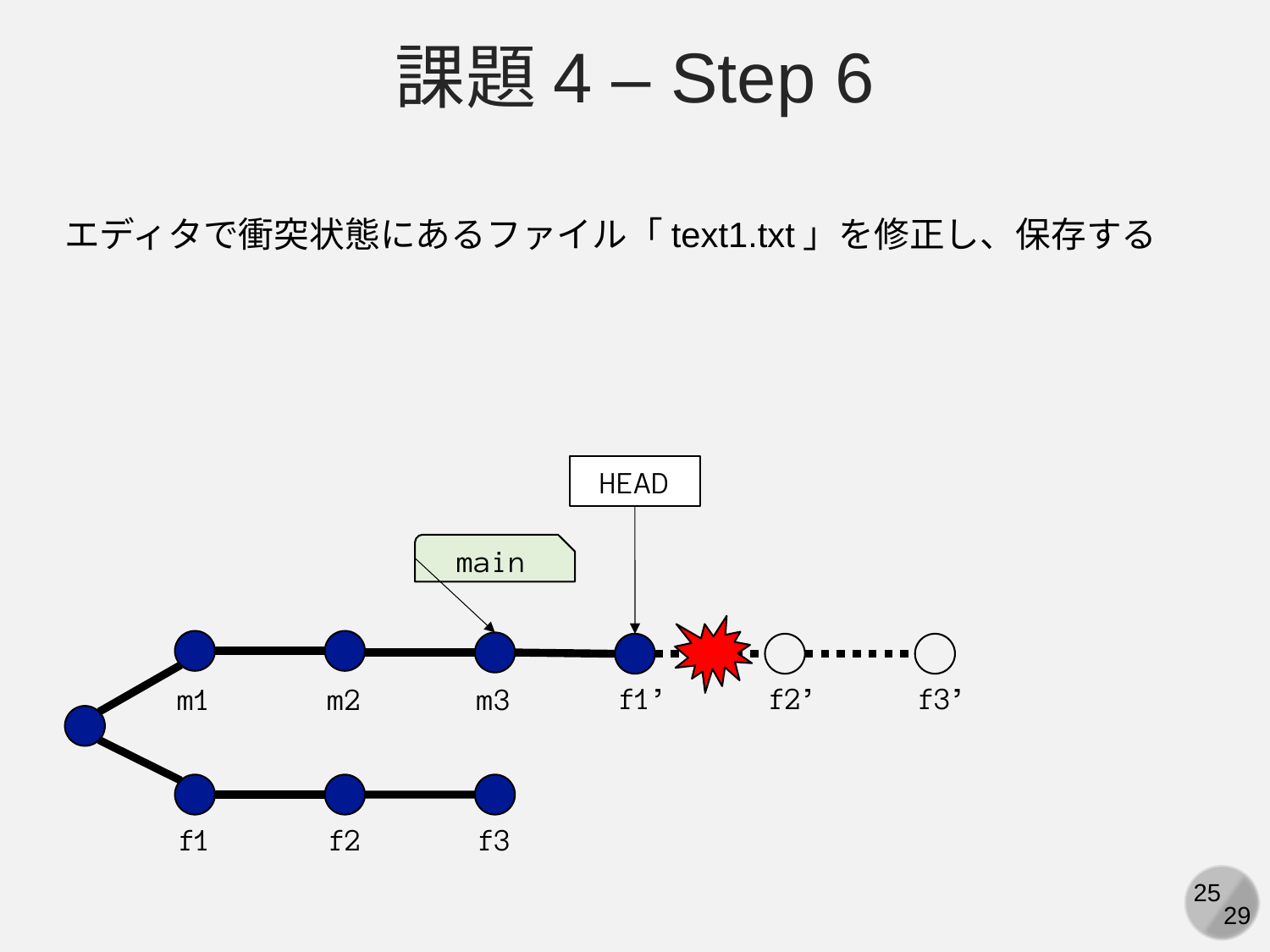

課題4 – Step 6
エディタで衝突状態にあるファイル「text1.txt」を修正し、保存する
HEAD
main

f1’
f2’
f3’
m1
m2
m3

f1
f2
f3